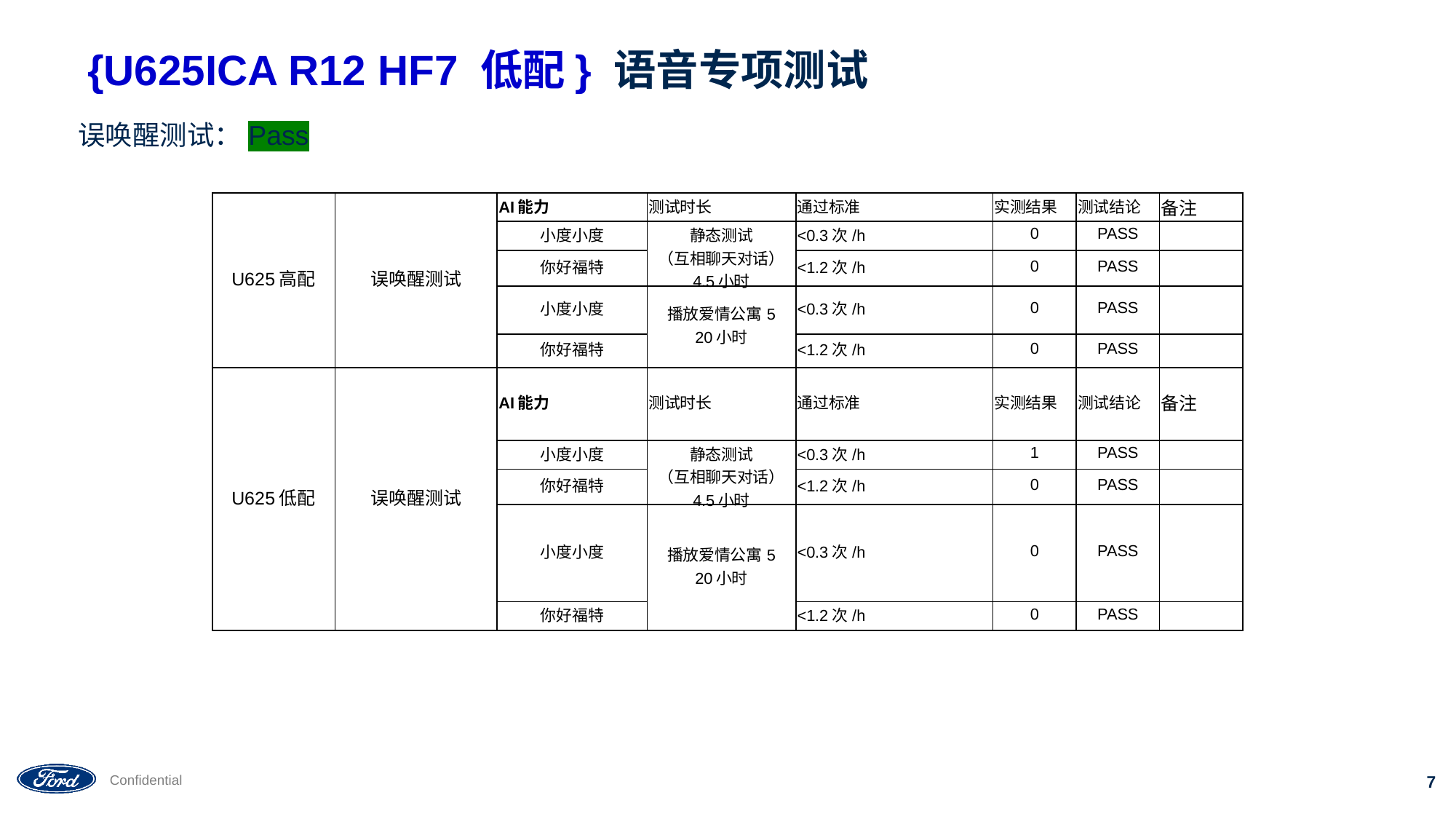

# {U625ICA R12 HF7 低配} 语音专项测试
误唤醒测试：Pass

| U625高配 | 误唤醒测试 | AI能力 | 测试时长 | 通过标准 | 实测结果 | 测试结论 | 备注 |
| --- | --- | --- | --- | --- | --- | --- | --- |
|  |  | 小度小度 | 静态测试 （互相聊天对话） 4.5小时 | <0.3次/h | 0 | PASS |  |
|  |  | 你好福特 |  | <1.2次/h | 0 | PASS |  |
|  |  | 小度小度 | 播放爱情公寓5 20小时 | <0.3次/h | 0 | PASS |  |
|  |  | 你好福特 |  | <1.2次/h | 0 | PASS |  |
| U625低配 | 误唤醒测试 | AI能力 | 测试时长 | 通过标准 | 实测结果 | 测试结论 | 备注 |
|  |  | 小度小度 | 静态测试 （互相聊天对话） 4.5小时 | <0.3次/h | 1 | PASS |  |
|  |  | 你好福特 |  | <1.2次/h | 0 | PASS |  |
|  |  | 小度小度 | 播放爱情公寓5 20小时 | <0.3次/h | 0 | PASS |  |
|  |  | 你好福特 |  | <1.2次/h | 0 | PASS |  |